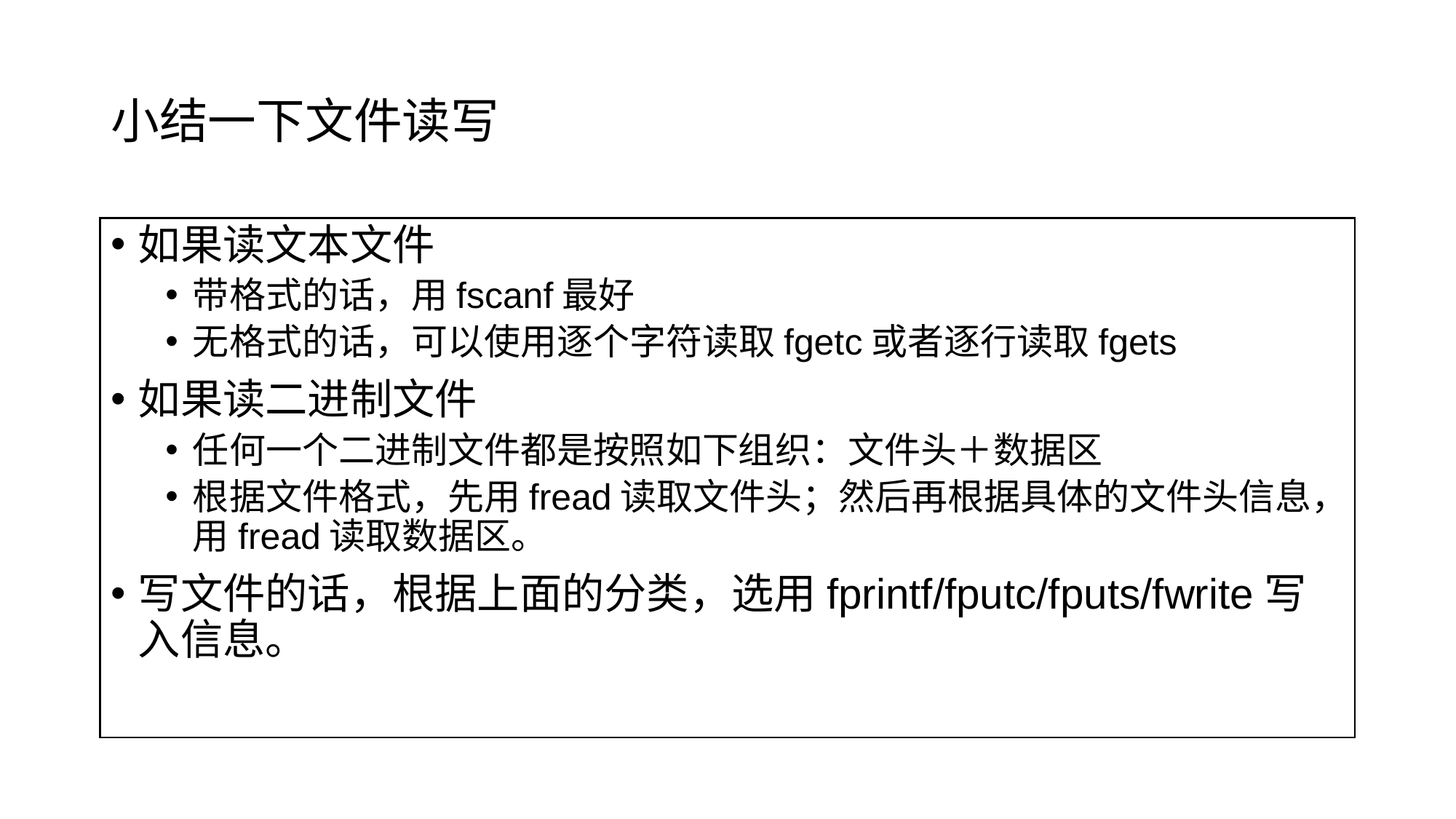

# 小结一下文件读写
如果读文本文件
带格式的话，用fscanf最好
无格式的话，可以使用逐个字符读取fgetc或者逐行读取fgets
如果读二进制文件
任何一个二进制文件都是按照如下组织：文件头＋数据区
根据文件格式，先用fread读取文件头；然后再根据具体的文件头信息，用fread读取数据区。
写文件的话，根据上面的分类，选用fprintf/fputc/fputs/fwrite写入信息。